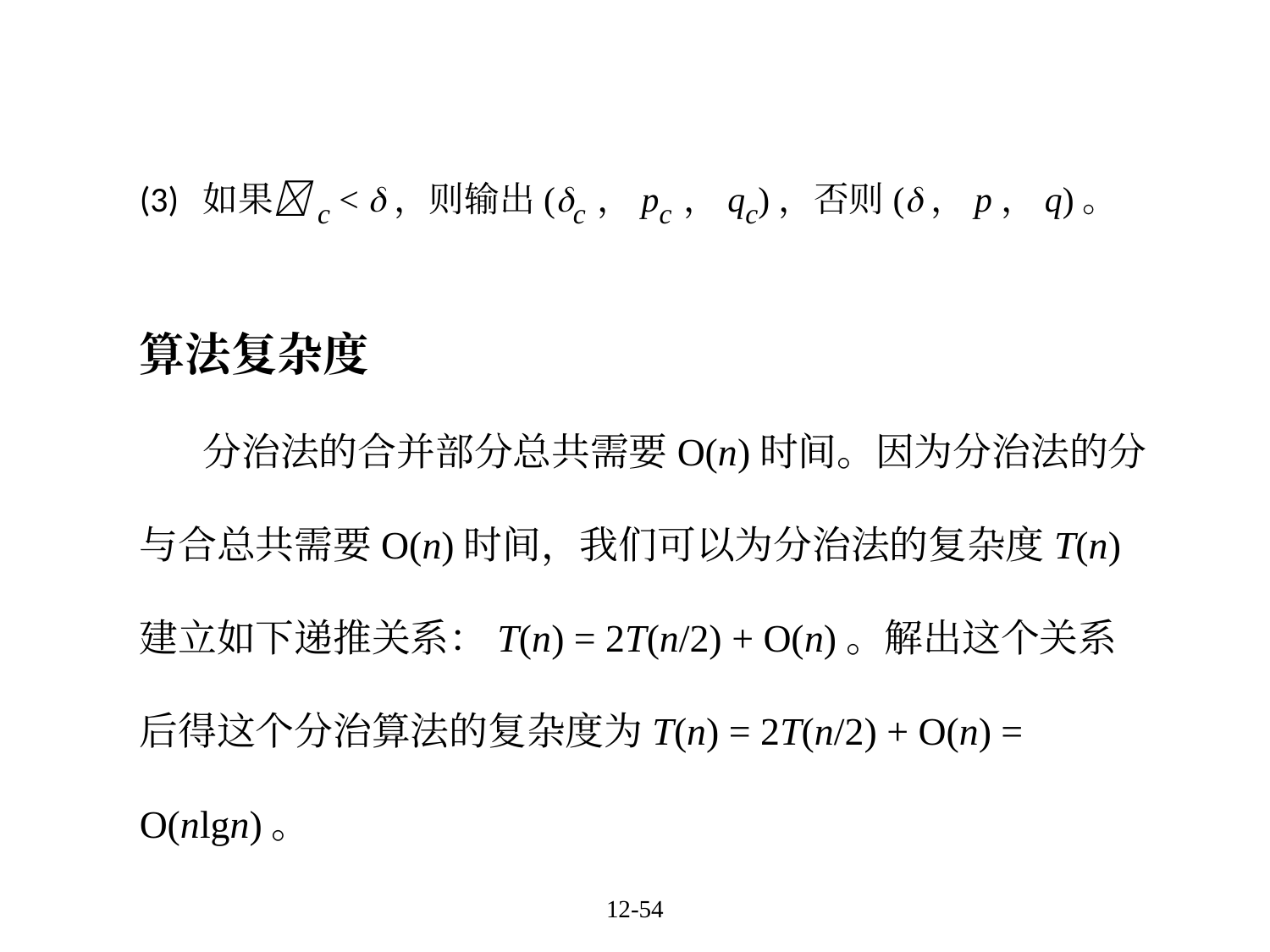

(3)	如果δc < δ，则输出(δc，pc，qc)，否则(δ，p，q)。
算法复杂度
分治法的合并部分总共需要O(n)时间。因为分治法的分与合总共需要O(n)时间，我们可以为分治法的复杂度T(n)建立如下递推关系：T(n) = 2T(n/2) + O(n)。解出这个关系后得这个分治算法的复杂度为T(n) = 2T(n/2) + O(n) = O(nlgn)。
12-54